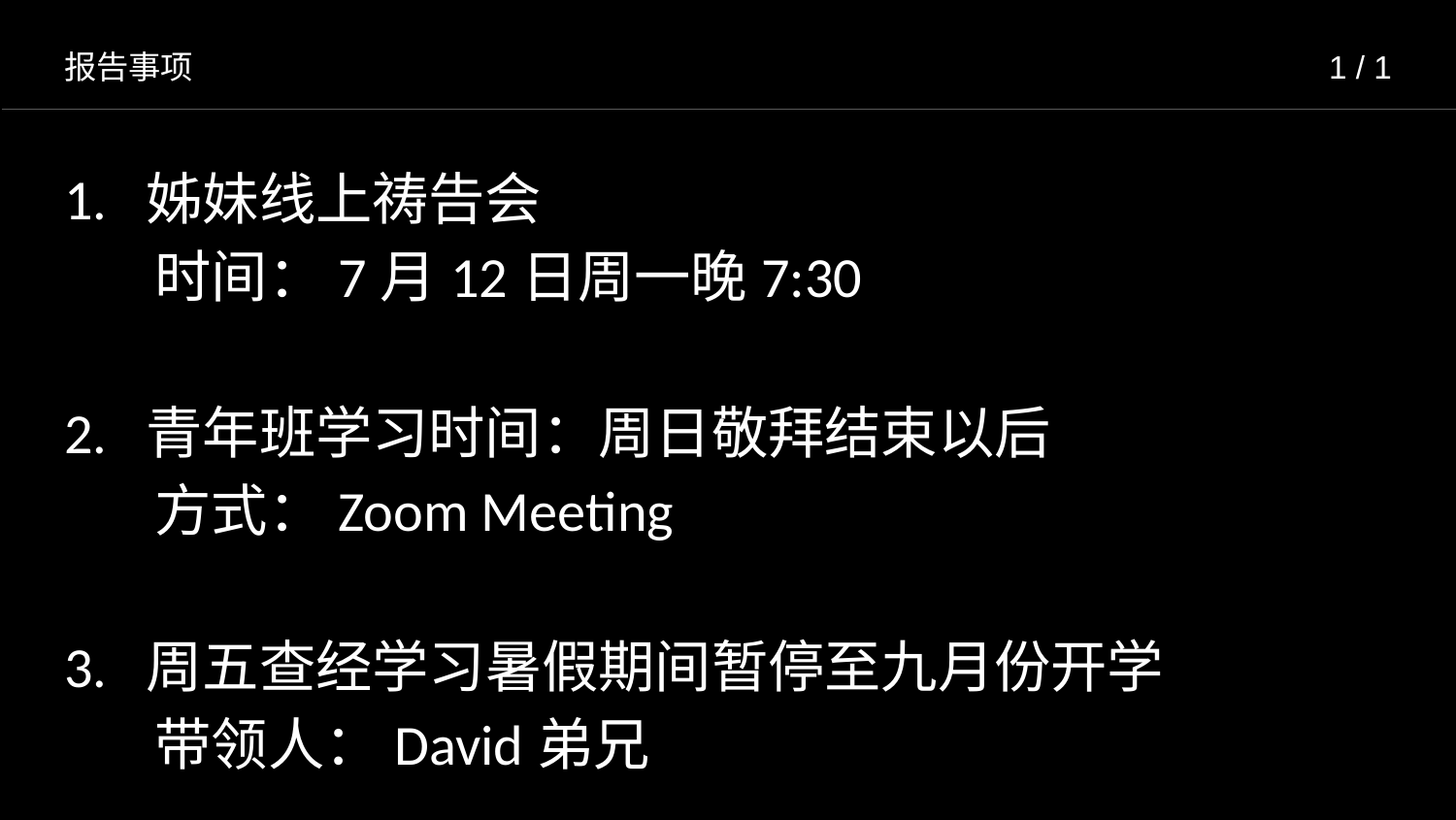

# 报告事项
1 / 1
姊妹线上祷告会
      时间：7月12日周一晚7:30
青年班学习时间：周日敬拜结束以后
      方式：Zoom Meeting

周五查经学习暑假期间暂停至九月份开学
      带领人：David弟兄